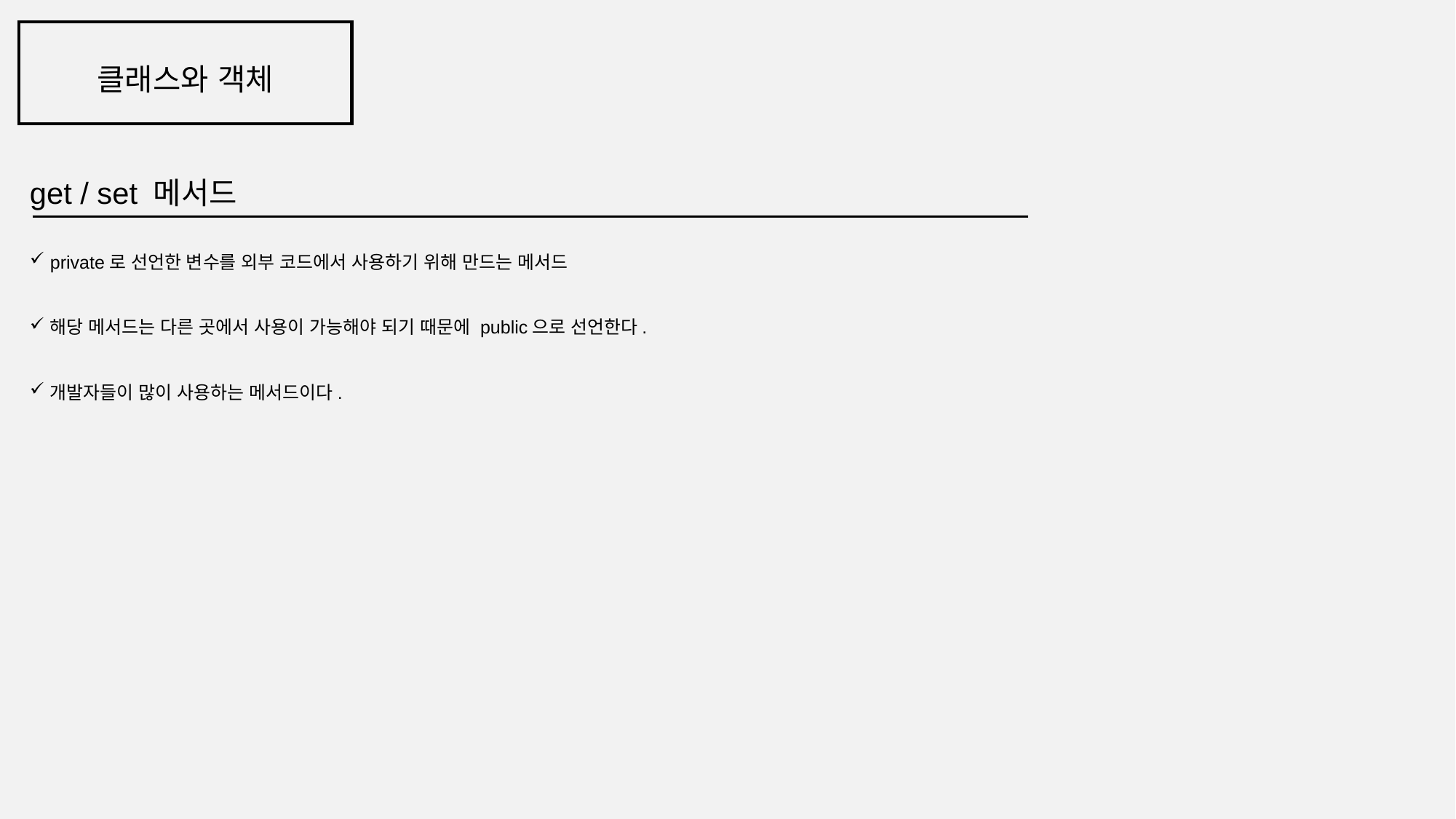

클래스와 객체
get / set 메서드
private로 선언한 변수를 외부 코드에서 사용하기 위해 만드는 메서드

해당 메서드는 다른 곳에서 사용이 가능해야 되기 때문에 public으로 선언한다.

개발자들이 많이 사용하는 메서드이다.